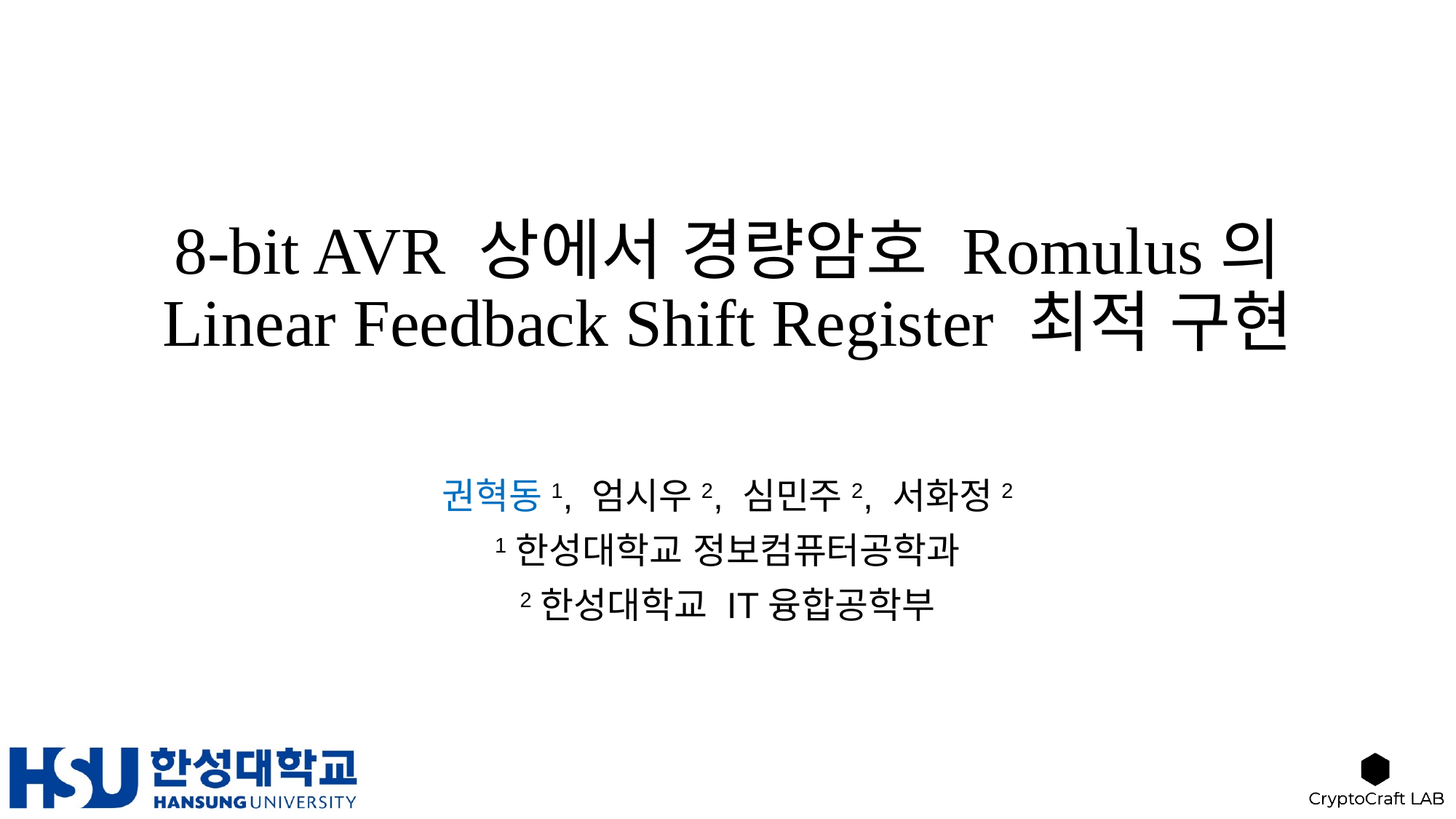

# 8-bit AVR 상에서 경량암호 Romulus의 Linear Feedback Shift Register 최적 구현
권혁동1, 엄시우2, 심민주2, 서화정2
1한성대학교 정보컴퓨터공학과
2한성대학교 IT융합공학부